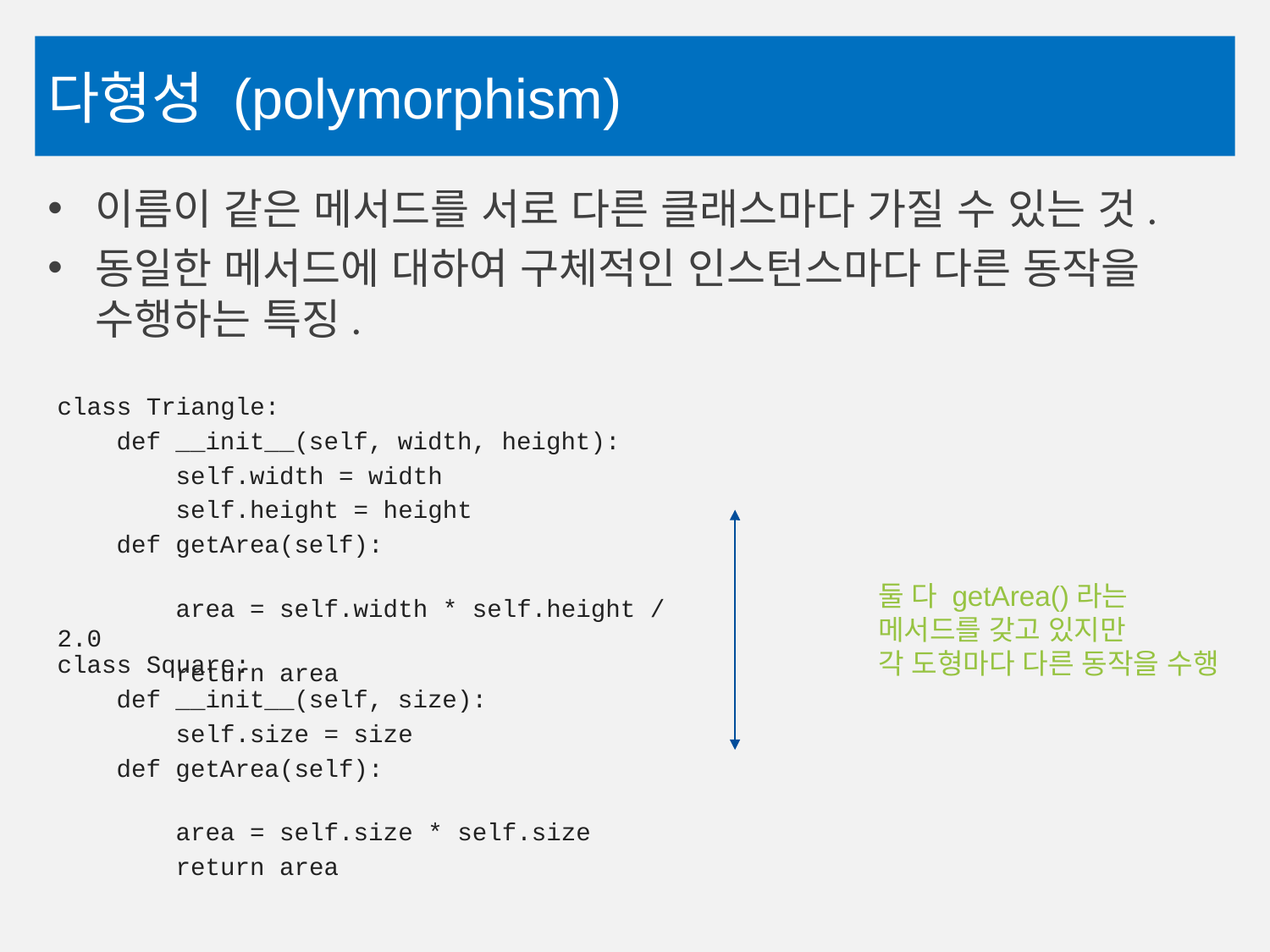

# 다형성 (polymorphism)
이름이 같은 메서드를 서로 다른 클래스마다 가질 수 있는 것.
동일한 메서드에 대하여 구체적인 인스턴스마다 다른 동작을 수행하는 특징.

class Triangle:
    def __init__(self, width, height):
        self.width = width
        self.height = height
    def getArea(self):
        area = self.width * self.height / 2.0
        return area
둘 다 getArea()라는
메서드를 갖고 있지만
각 도형마다 다른 동작을 수행
class Square:
    def __init__(self, size):
        self.size = size
    def getArea(self):
        area = self.size * self.size
        return area